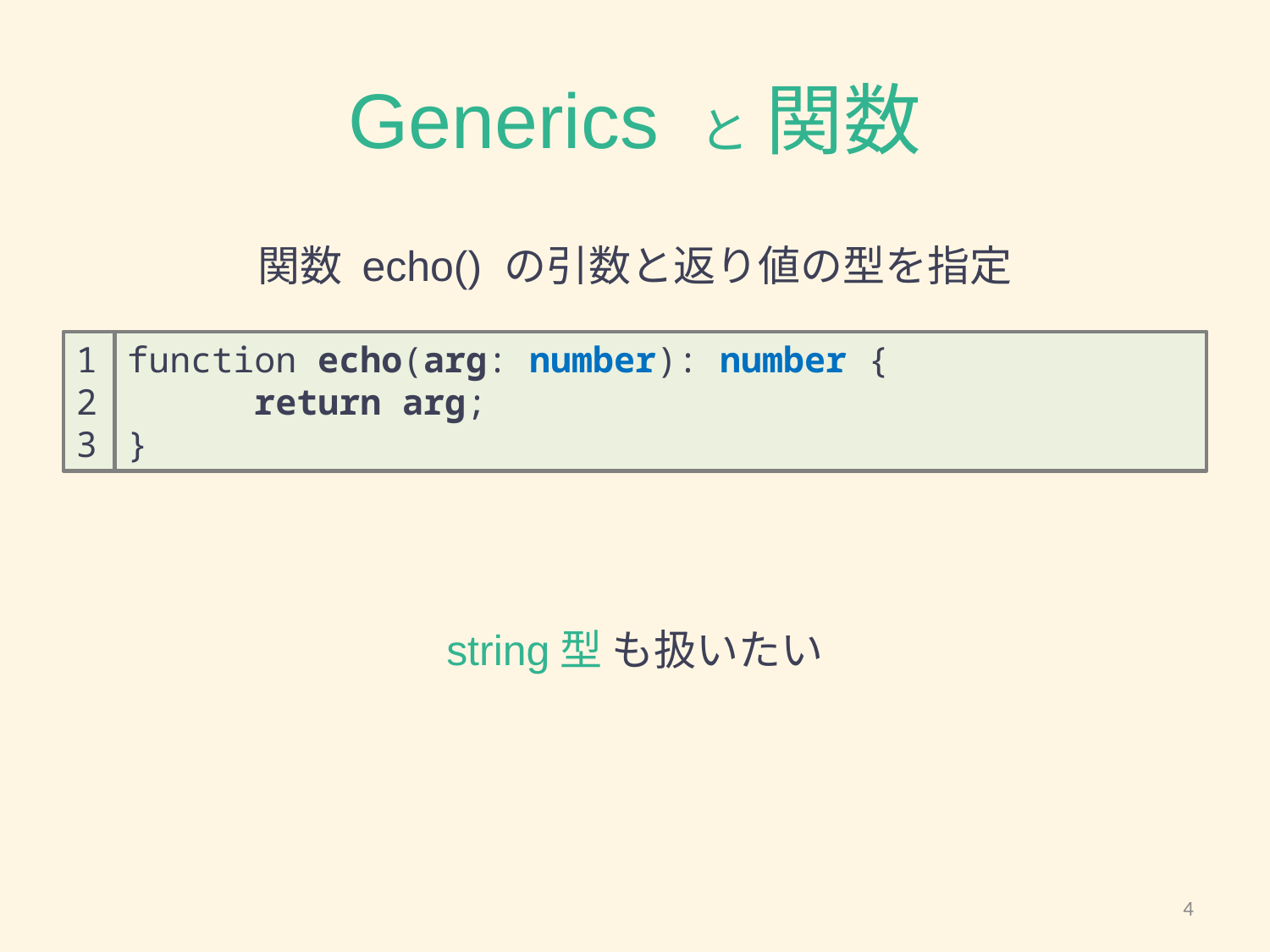

# Generics と 関数
関数 echo() の引数と返り値の型を指定
1
2
3
function echo(arg: number): number {
	return arg;
}
string型 も扱いたい
4